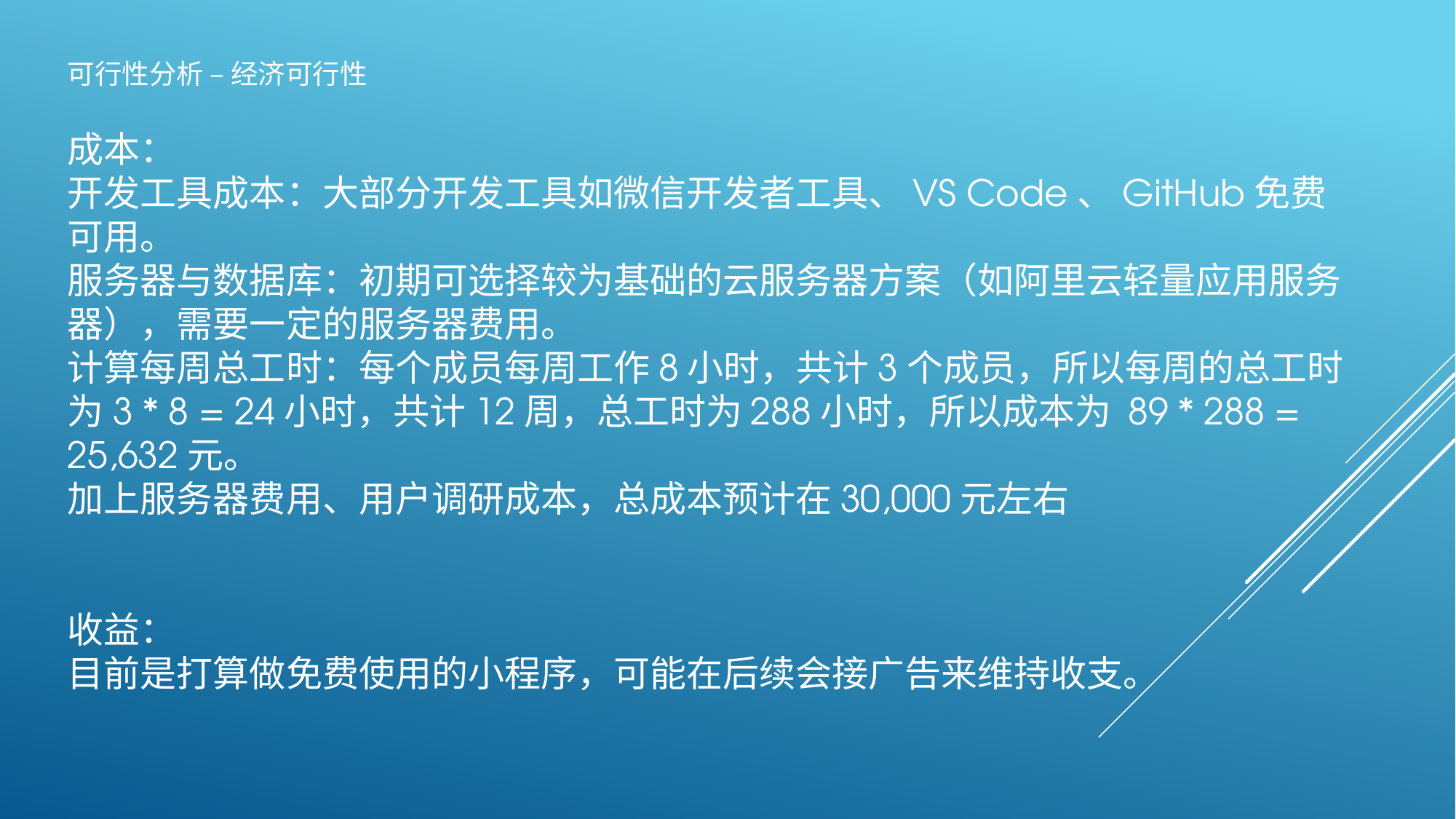

可行性分析 – 经济可行性
成本：
开发工具成本：大部分开发工具如微信开发者工具、VS Code、GitHub免费可用。
服务器与数据库：初期可选择较为基础的云服务器方案（如阿里云轻量应用服务器），需要一定的服务器费用。
计算每周总工时：每个成员每周工作8小时，共计3个成员，所以每周的总工时为3 * 8 = 24小时，共计12周，总工时为288小时，所以成本为 89 * 288 = 25,632元。
加上服务器费用、用户调研成本，总成本预计在30,000元左右

收益：
目前是打算做免费使用的小程序，可能在后续会接广告来维持收支。